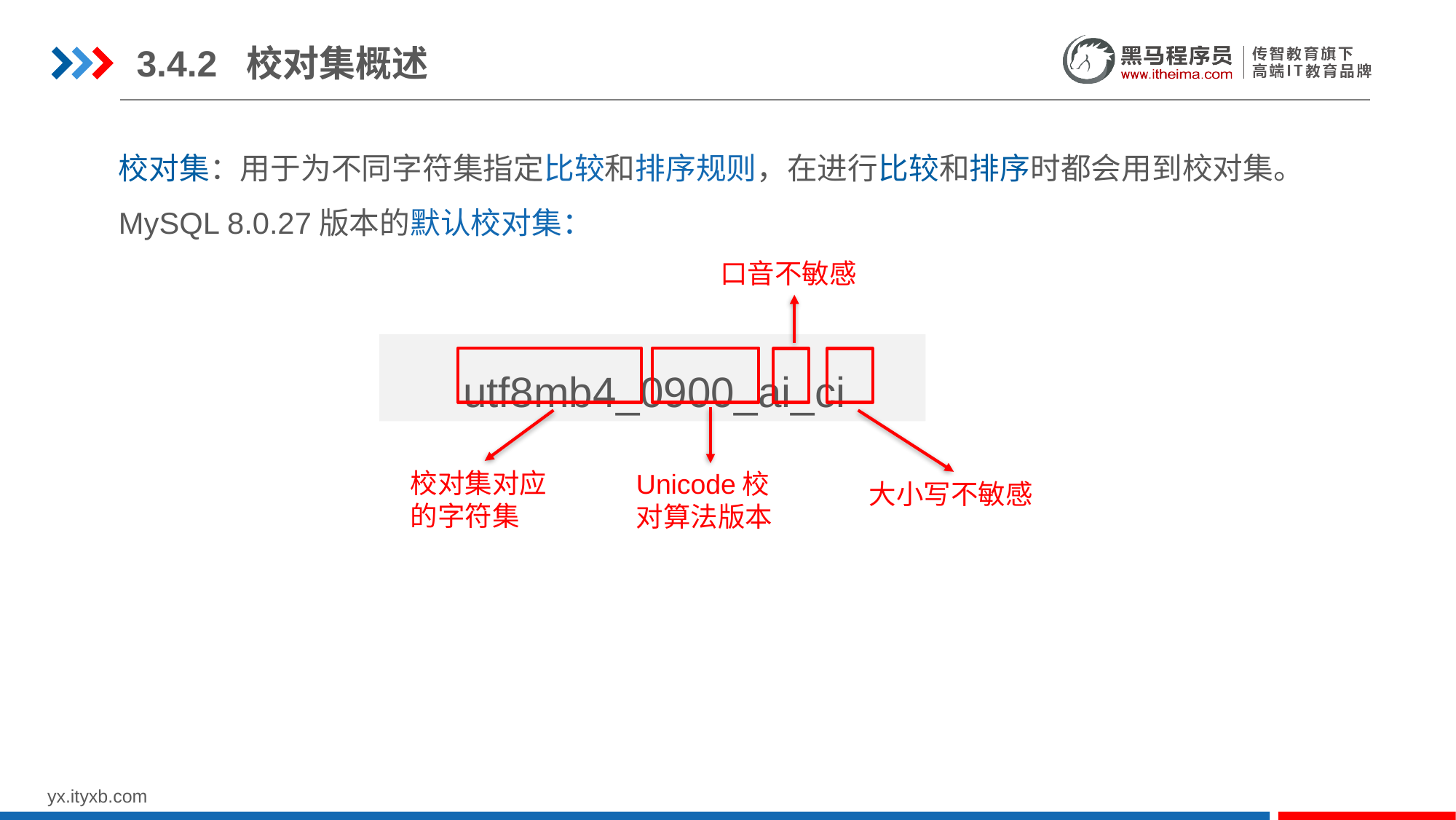

3.4.2  校对集概述
校对集：用于为不同字符集指定比较和排序规则，在进行比较和排序时都会用到校对集。
MySQL 8.0.27版本的默认校对集：
口音不敏感
utf8mb4_0900_ai_ci

校对集对应的字符集
Unicode校对算法版本
大小写不敏感